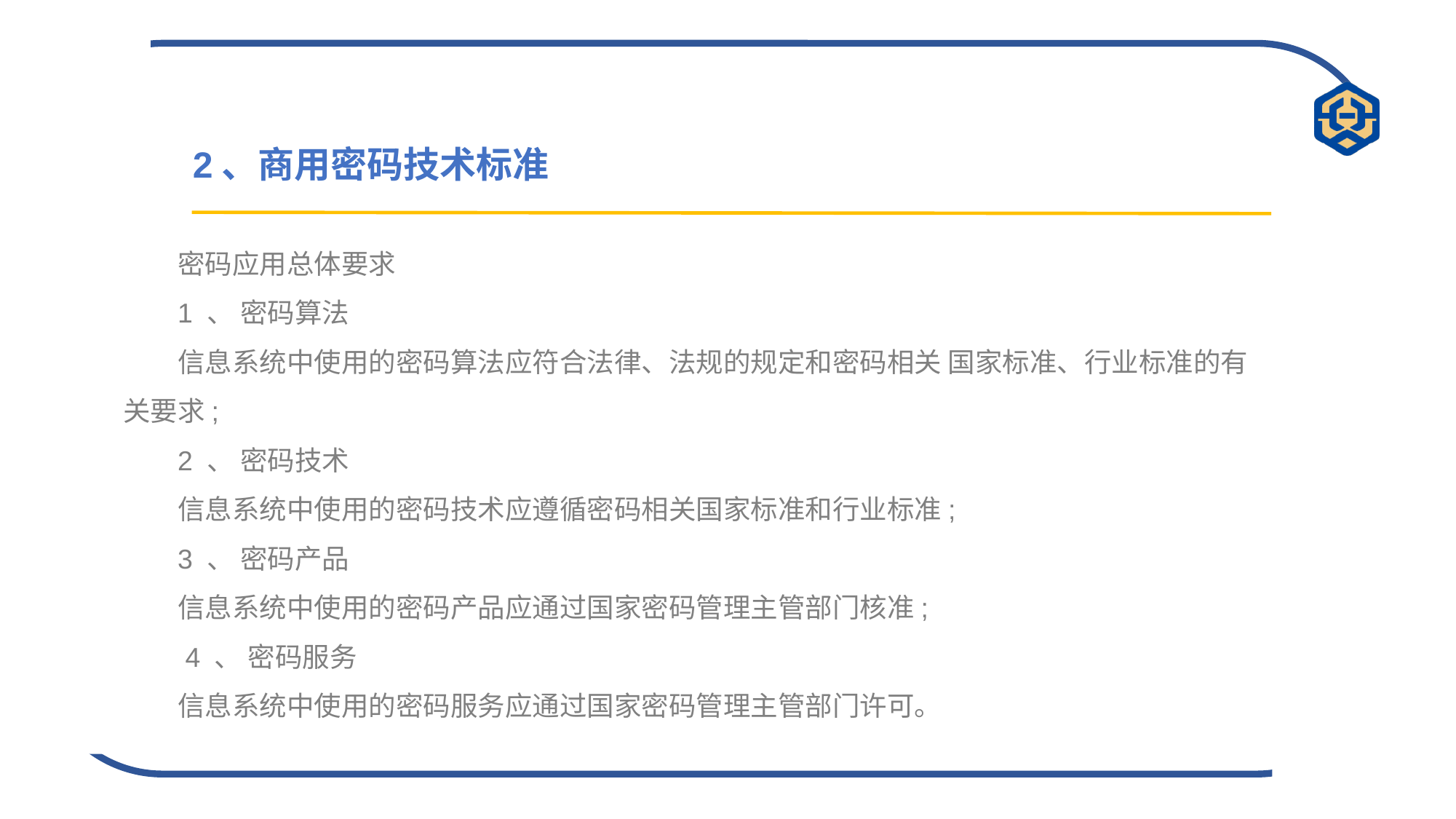

2、商用密码技术标准
密码应用总体要求
1 、 密码算法
信息系统中使用的密码算法应符合法律、法规的规定和密码相关 国家标准、行业标准的有关要求;
2 、 密码技术
信息系统中使用的密码技术应遵循密码相关国家标准和行业标准;
3 、 密码产品
信息系统中使用的密码产品应通过国家密码管理主管部门核准;
 4 、 密码服务
信息系统中使用的密码服务应通过国家密码管理主管部门许可。